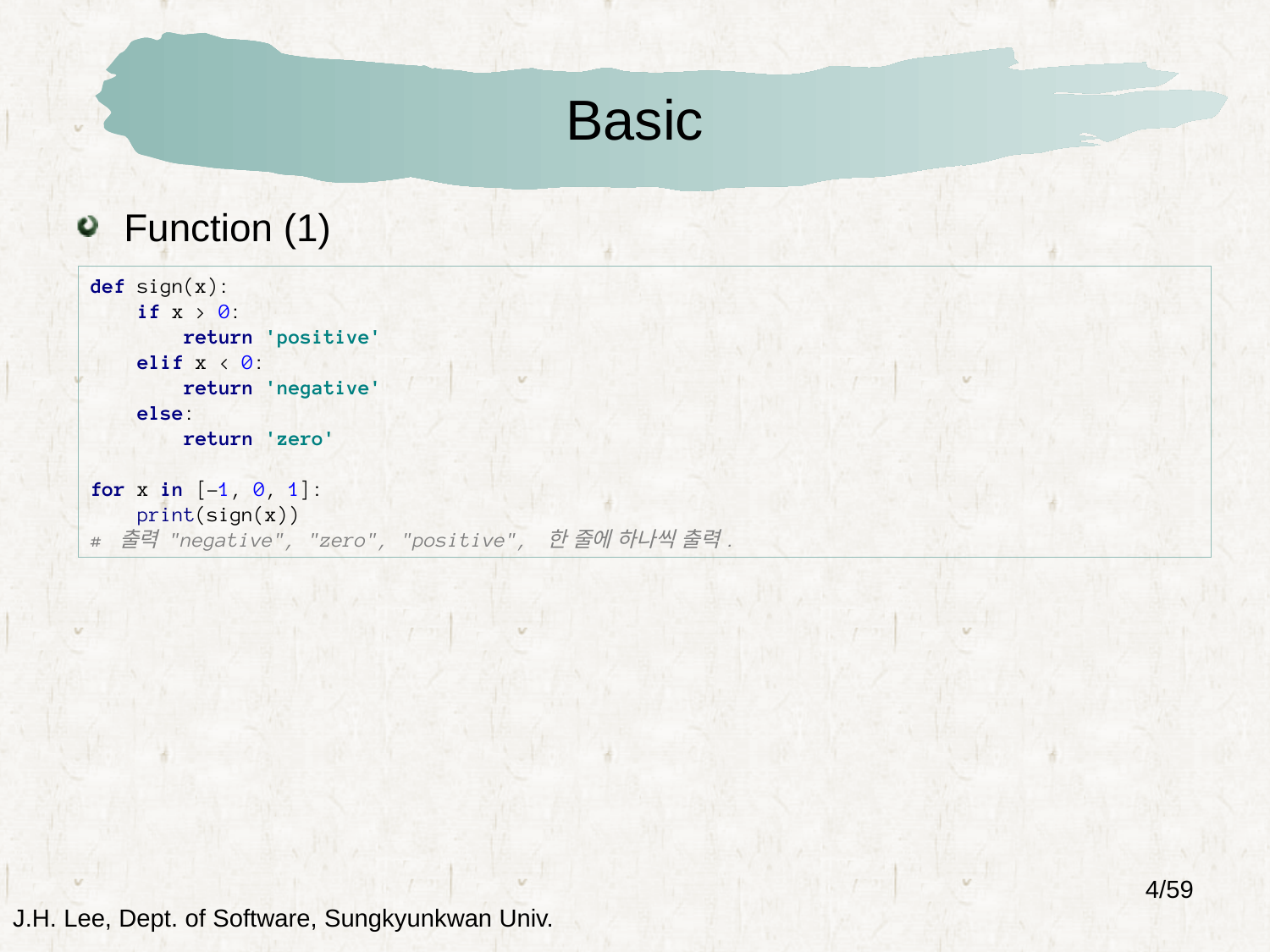

# Basic
Function (1)
def sign(x):
    if x > 0:
        return 'positive'
    elif x < 0:
        return 'negative'
    else:
        return 'zero'
for x in [-1, 0, 1]:
    print(sign(x))
# 출력 "negative", "zero", "positive", 한 줄에 하나씩 출력.
4/59
J.H. Lee, Dept. of Software, Sungkyunkwan Univ.